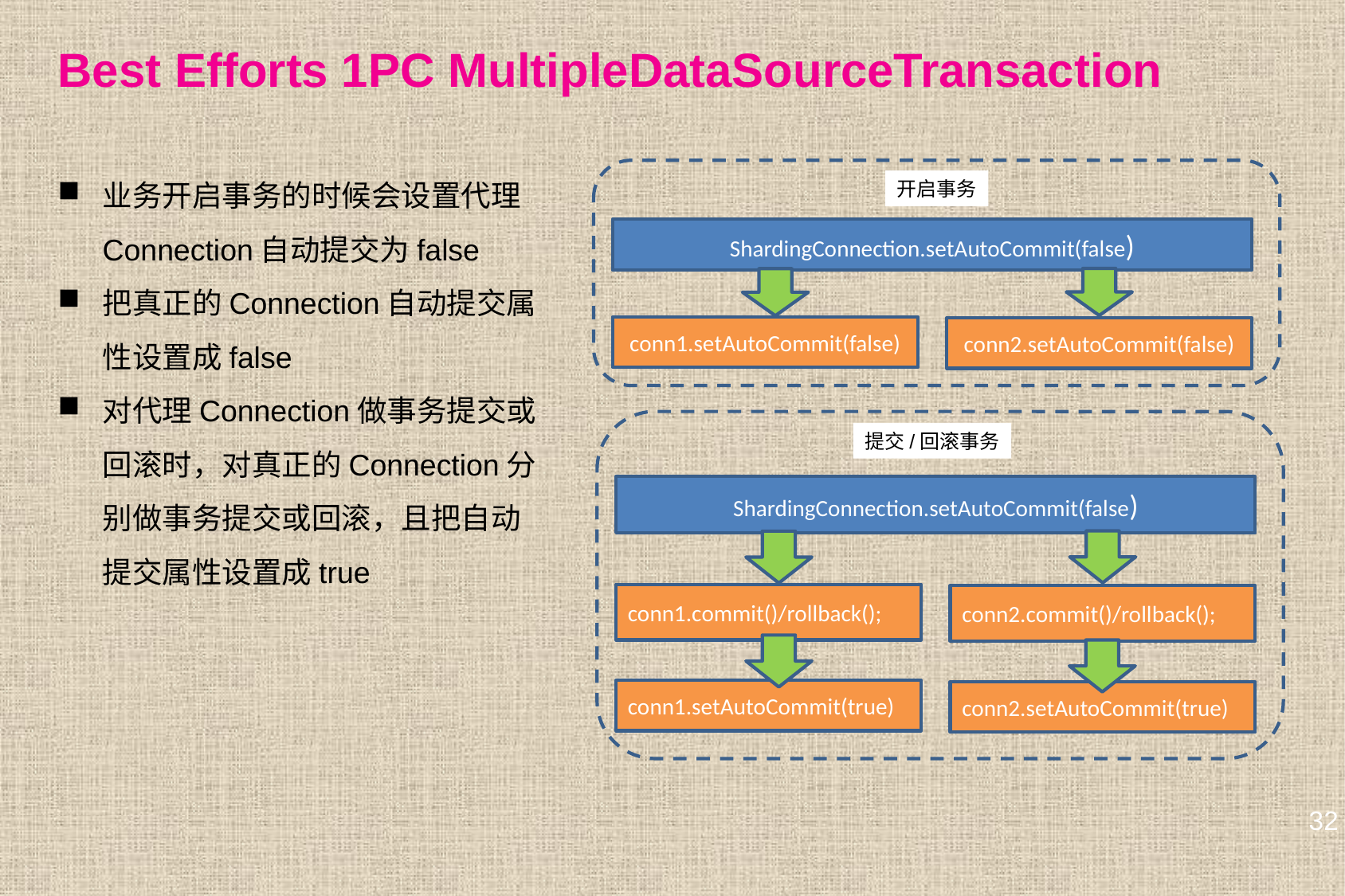

# Best Efforts 1PC MultipleDataSourceTransaction
业务开启事务的时候会设置代理Connection自动提交为false
把真正的Connection自动提交属性设置成false
对代理Connection做事务提交或回滚时，对真正的Connection分别做事务提交或回滚，且把自动提交属性设置成true

开启事务
ShardingConnection.setAutoCommit(false)

conn1.setAutoCommit(false)
conn2.setAutoCommit(false)

提交/回滚事务
ShardingConnection.setAutoCommit(false)

conn1.commit()/rollback();
conn2.commit()/rollback();

conn1.setAutoCommit(true)
conn2.setAutoCommit(true)